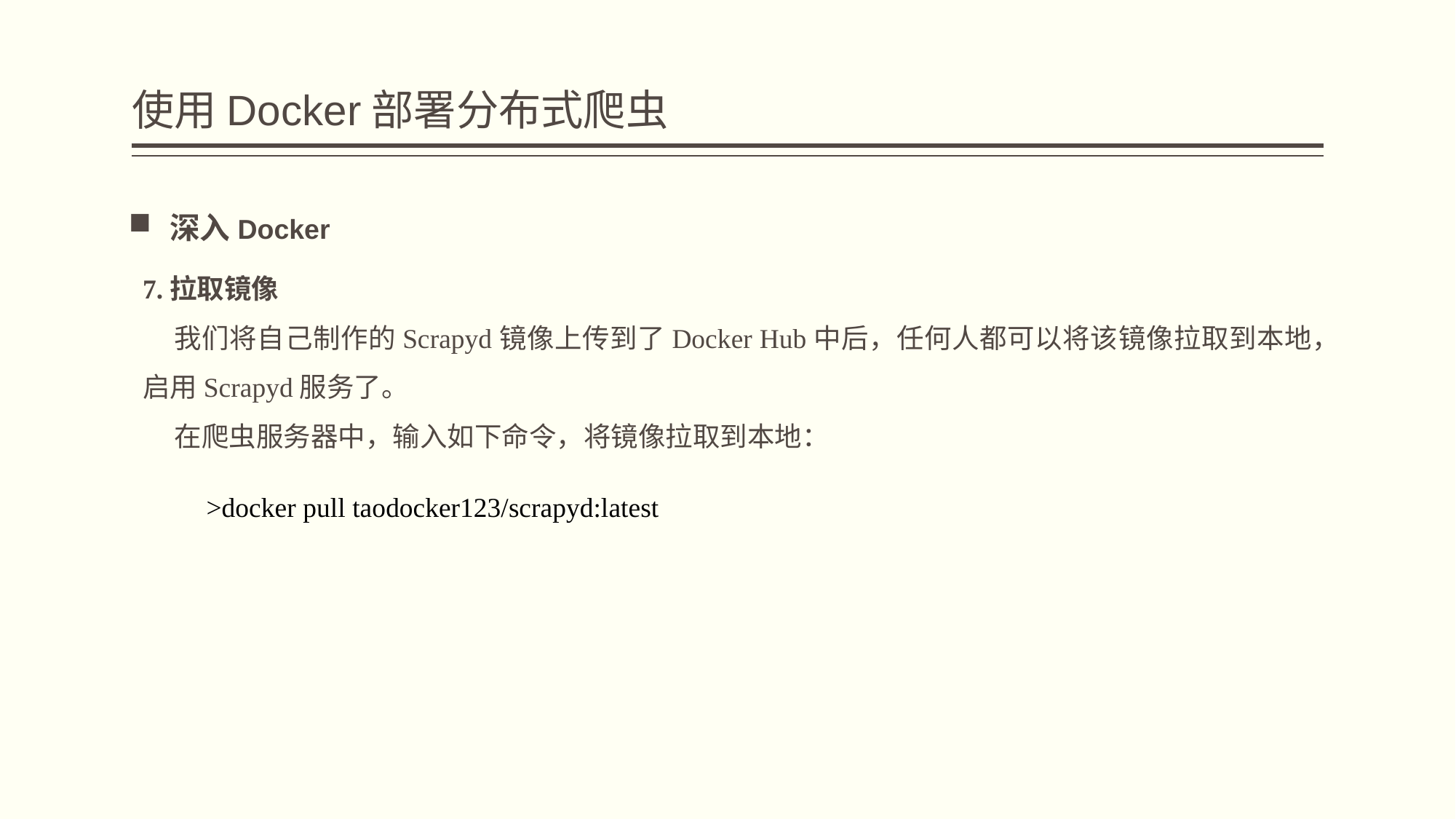

# 使用Docker部署分布式爬虫
深入Docker
7.拉取镜像
我们将自己制作的Scrapyd镜像上传到了Docker Hub中后，任何人都可以将该镜像拉取到本地，启用Scrapyd服务了。
在爬虫服务器中，输入如下命令，将镜像拉取到本地：

>docker pull taodocker123/scrapyd:latest